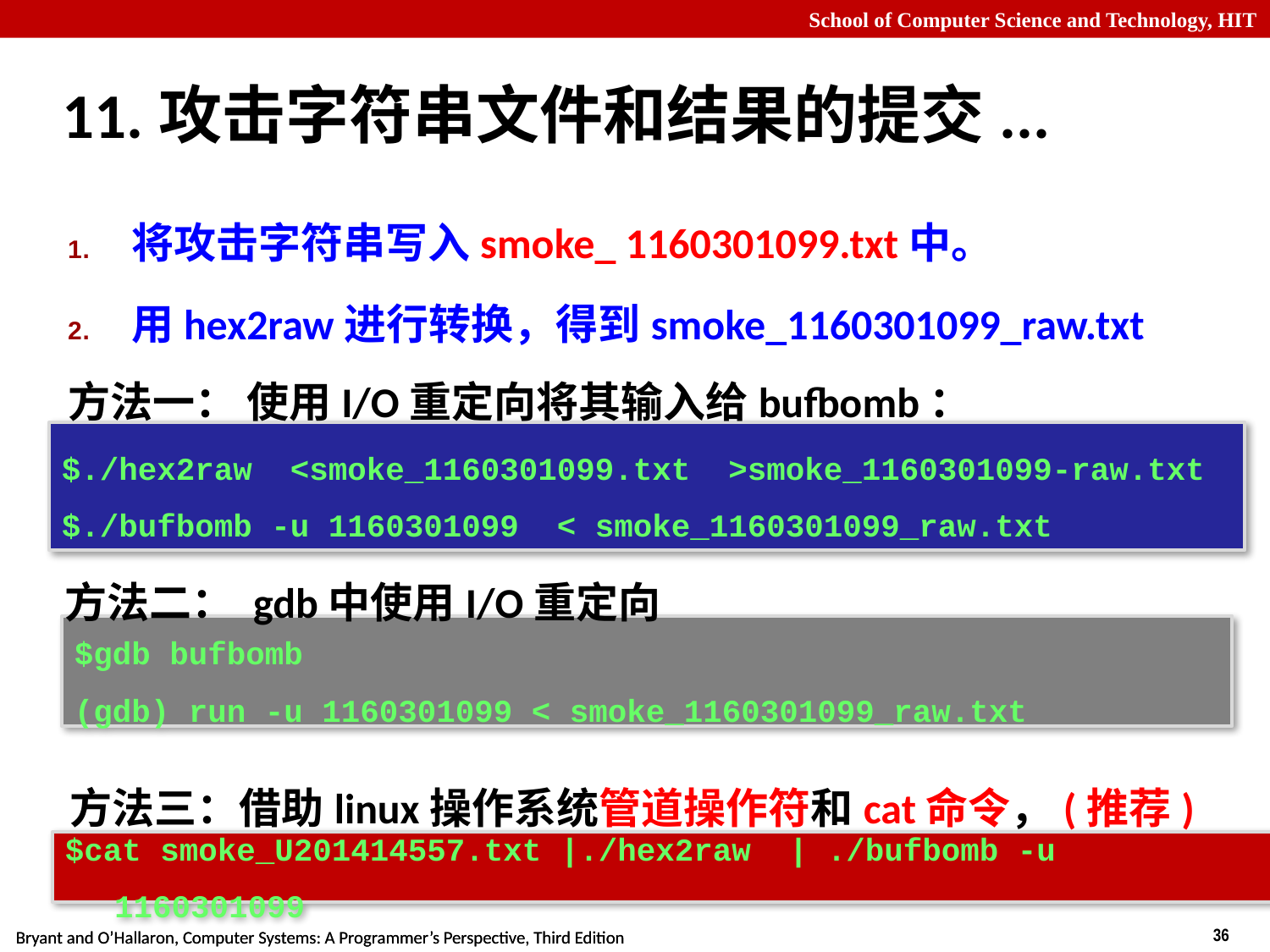

# 11.攻击字符串文件和结果的提交...
将攻击字符串写入smoke_ 1160301099.txt中。
用hex2raw进行转换，得到smoke_1160301099_raw.txt

方法一： 使用I/O重定向将其输入给bufbomb：

$./hex2raw  <smoke_1160301099.txt  >smoke_1160301099-raw.txt
$./bufbomb -u 1160301099  < smoke_1160301099_raw.txt
方法二： gdb中使用I/O重定向
$gdb bufbomb
(gdb) run -u 1160301099 < smoke_1160301099_raw.txt
方法三：借助linux操作系统管道操作符和cat命令，(推荐)

$cat smoke_U201414557.txt |./hex2raw  | ./bufbomb -u 1160301099